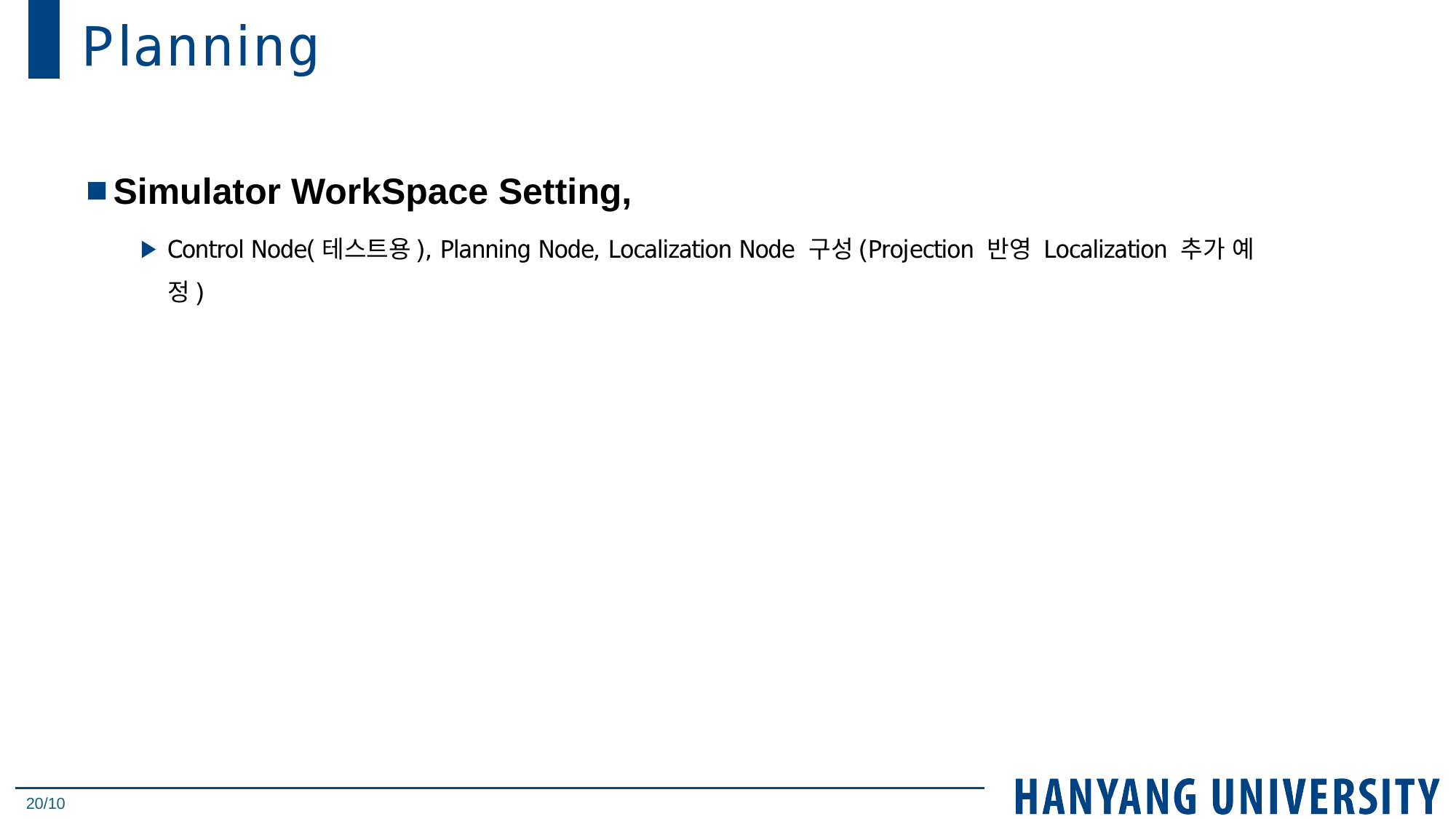

# Planning
Simulator WorkSpace Setting,
Control Node(테스트용), Planning Node, Localization Node 구성(Projection 반영 Localization 추가 예정)